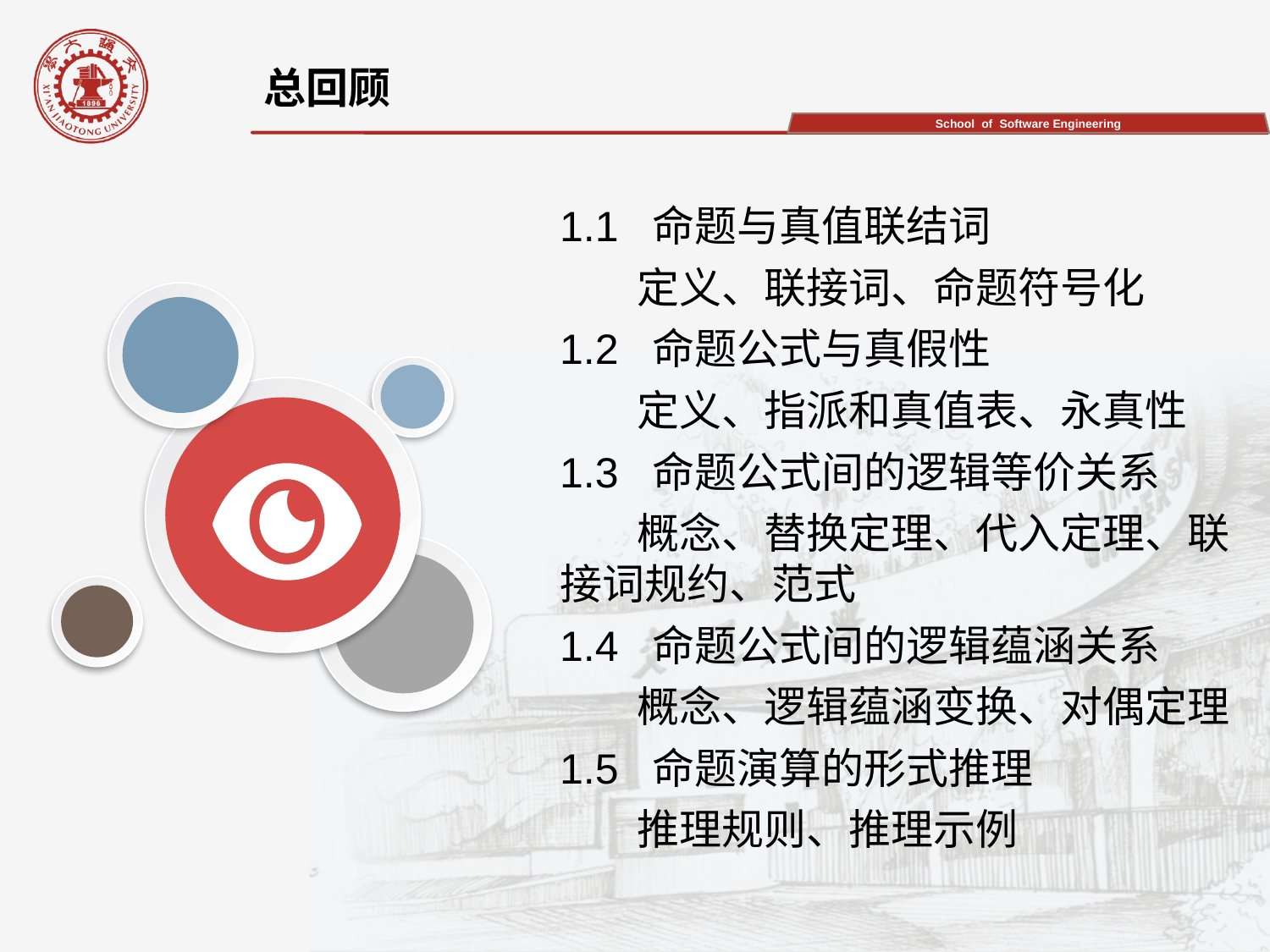

总回顾
1.1  命题与真值联结词
       定义、联接词、命题符号化
1.2  命题公式与真假性
       定义、指派和真值表、永真性
1.3  命题公式间的逻辑等价关系
       概念、替换定理、代入定理、联接词规约、范式
1.4  命题公式间的逻辑蕴涵关系
       概念、逻辑蕴涵变换、对偶定理
1.5  命题演算的形式推理
       推理规则、推理示例